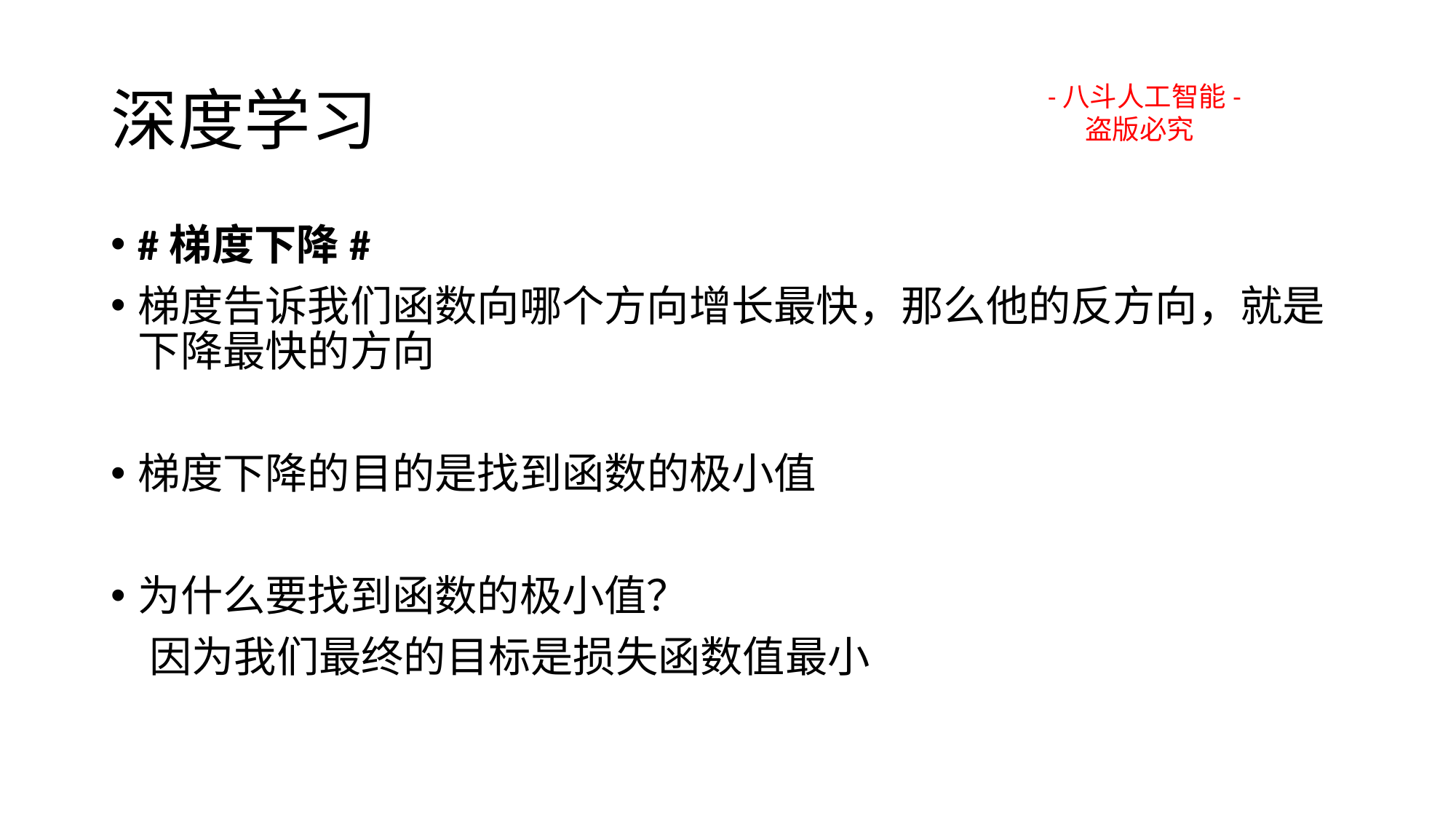

# 深度学习
-八斗人工智能-
     盗版必究
#梯度下降#
梯度告诉我们函数向哪个方向增长最快，那么他的反方向，就是下降最快的方向

梯度下降的目的是找到函数的极小值

为什么要找到函数的极小值？
   因为我们最终的目标是损失函数值最小